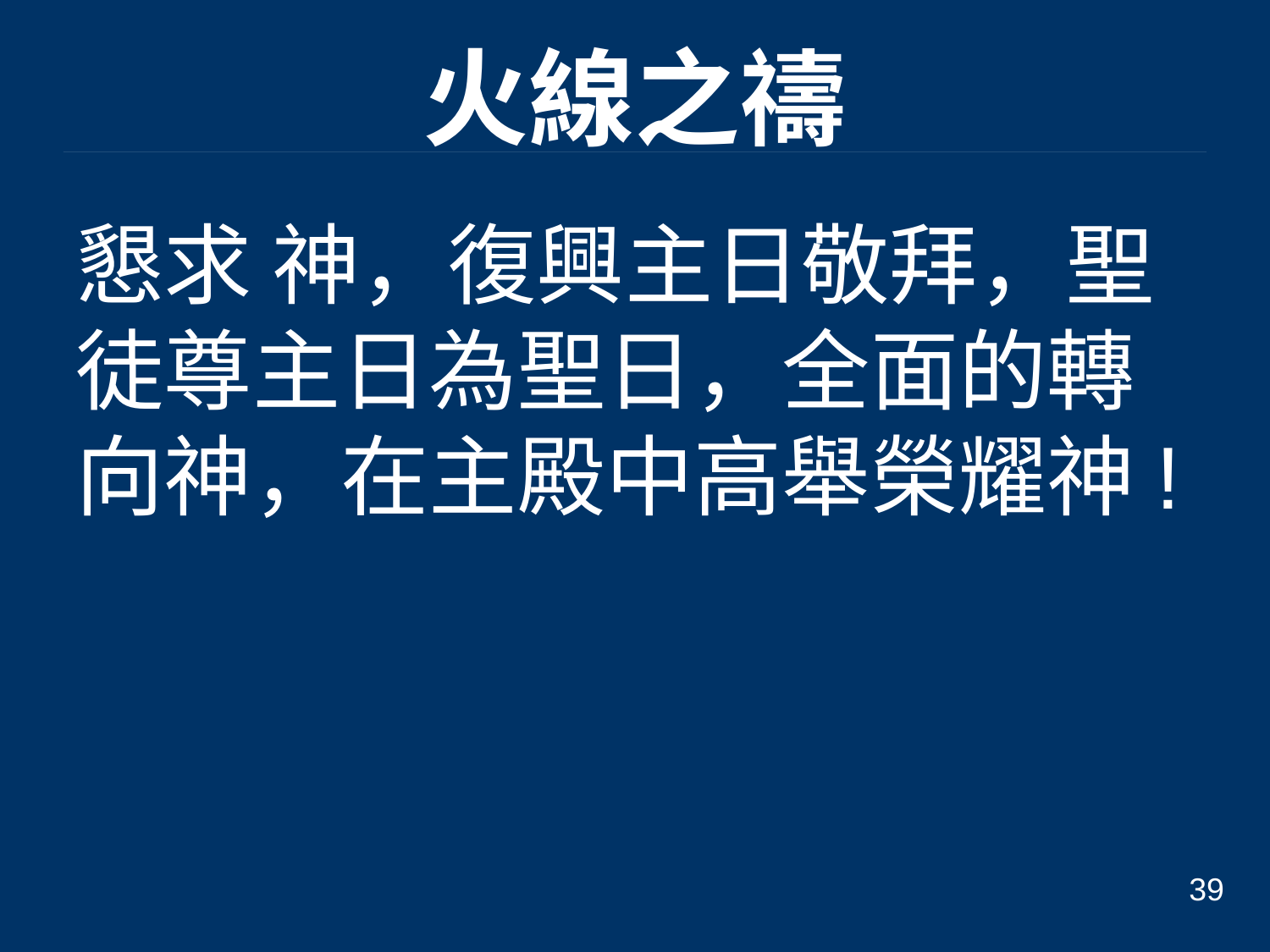

火線之禱

懇求 神，復興主日敬拜，聖徒尊主日為聖日，全面的轉向神，在主殿中高舉榮耀神!
39